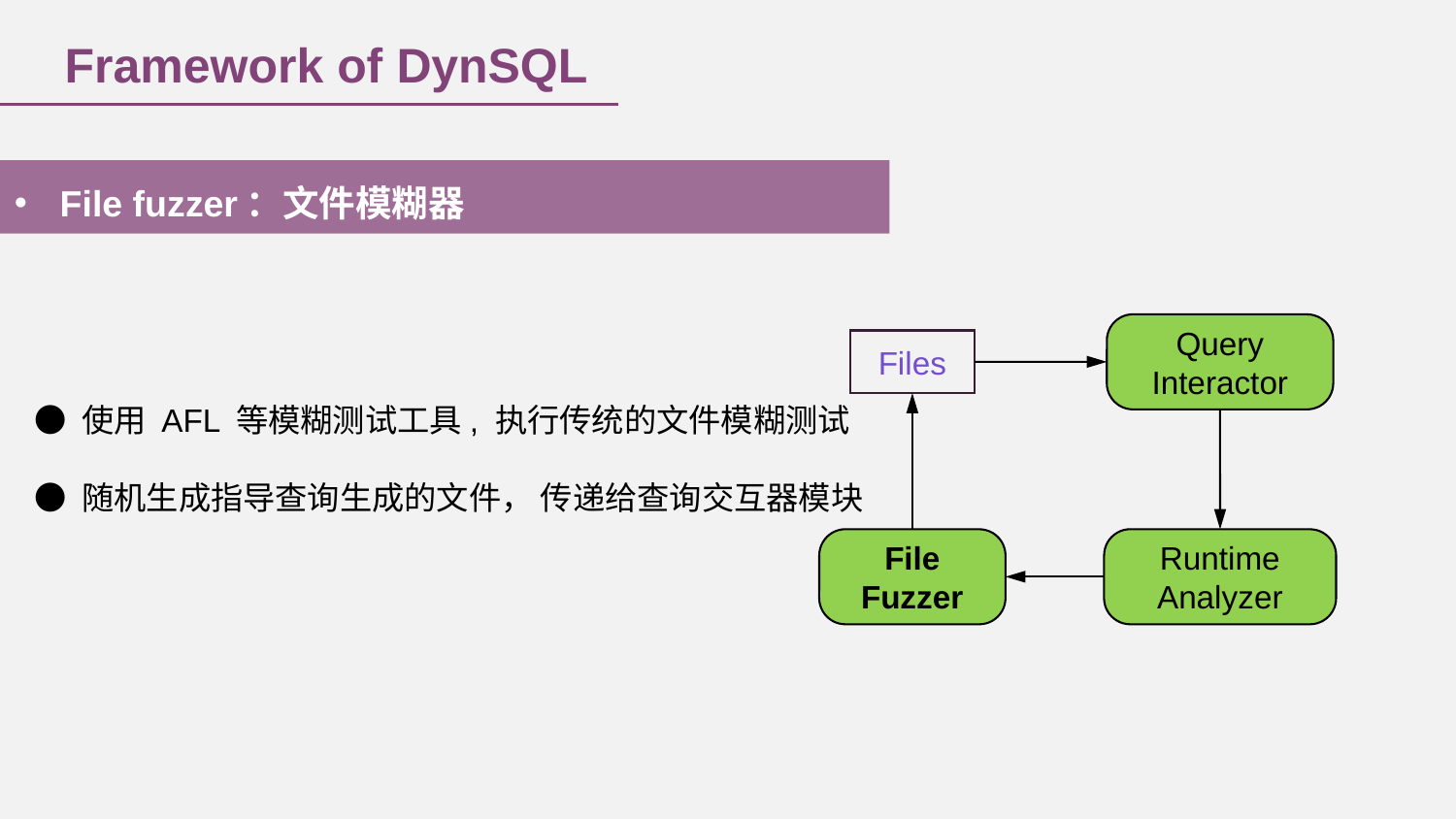

Framework of DynSQL
File fuzzer：文件模糊器
Query
Interactor
Files
● 使用 AFL 等模糊测试工具, 执行传统的文件模糊测试
● 随机生成指导查询生成的文件， 传递给查询交互器模块
Runtime
Analyzer
File
Fuzzer